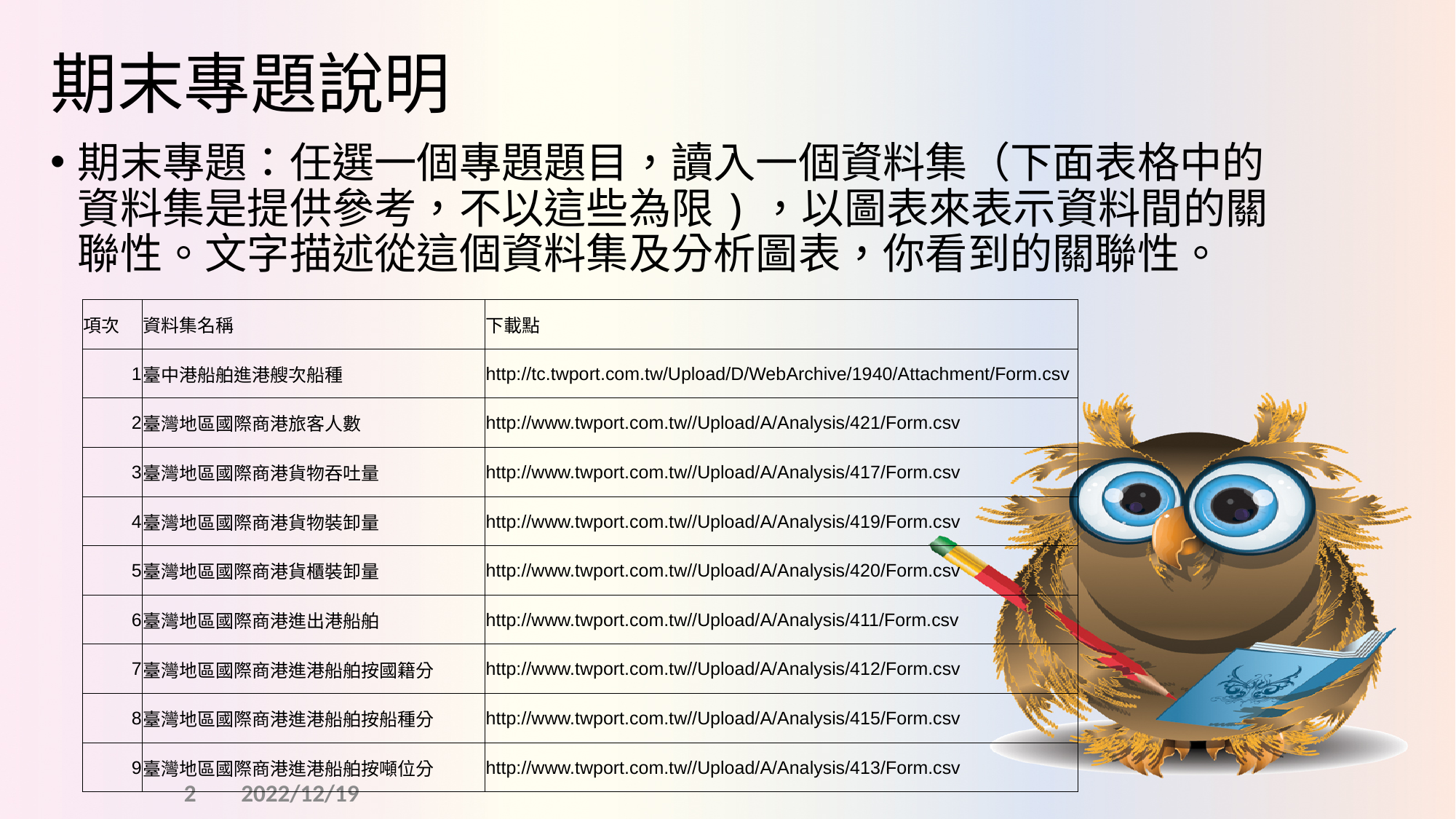

# 期末專題說明
期末專題：任選一個專題題目，讀入一個資料集（下面表格中的資料集是提供參考，不以這些為限)，以圖表來表示資料間的關聯性。文字描述從這個資料集及分析圖表，你看到的關聯性。

| 項次 | 資料集名稱 | 下載點 |
| --- | --- | --- |
| 1 | 臺中港船舶進港艘次船種 | http://tc.twport.com.tw/Upload/D/WebArchive/1940/Attachment/Form.csv |
| 2 | 臺灣地區國際商港旅客人數 | http://www.twport.com.tw//Upload/A/Analysis/421/Form.csv |
| 3 | 臺灣地區國際商港貨物吞吐量 | http://www.twport.com.tw//Upload/A/Analysis/417/Form.csv |
| 4 | 臺灣地區國際商港貨物裝卸量 | http://www.twport.com.tw//Upload/A/Analysis/419/Form.csv |
| 5 | 臺灣地區國際商港貨櫃裝卸量 | http://www.twport.com.tw//Upload/A/Analysis/420/Form.csv |
| 6 | 臺灣地區國際商港進出港船舶 | http://www.twport.com.tw//Upload/A/Analysis/411/Form.csv |
| 7 | 臺灣地區國際商港進港船舶按國籍分 | http://www.twport.com.tw//Upload/A/Analysis/412/Form.csv |
| 8 | 臺灣地區國際商港進港船舶按船種分 | http://www.twport.com.tw//Upload/A/Analysis/415/Form.csv |
| 9 | 臺灣地區國際商港進港船舶按噸位分 | http://www.twport.com.tw//Upload/A/Analysis/413/Form.csv |
2022/12/19
2